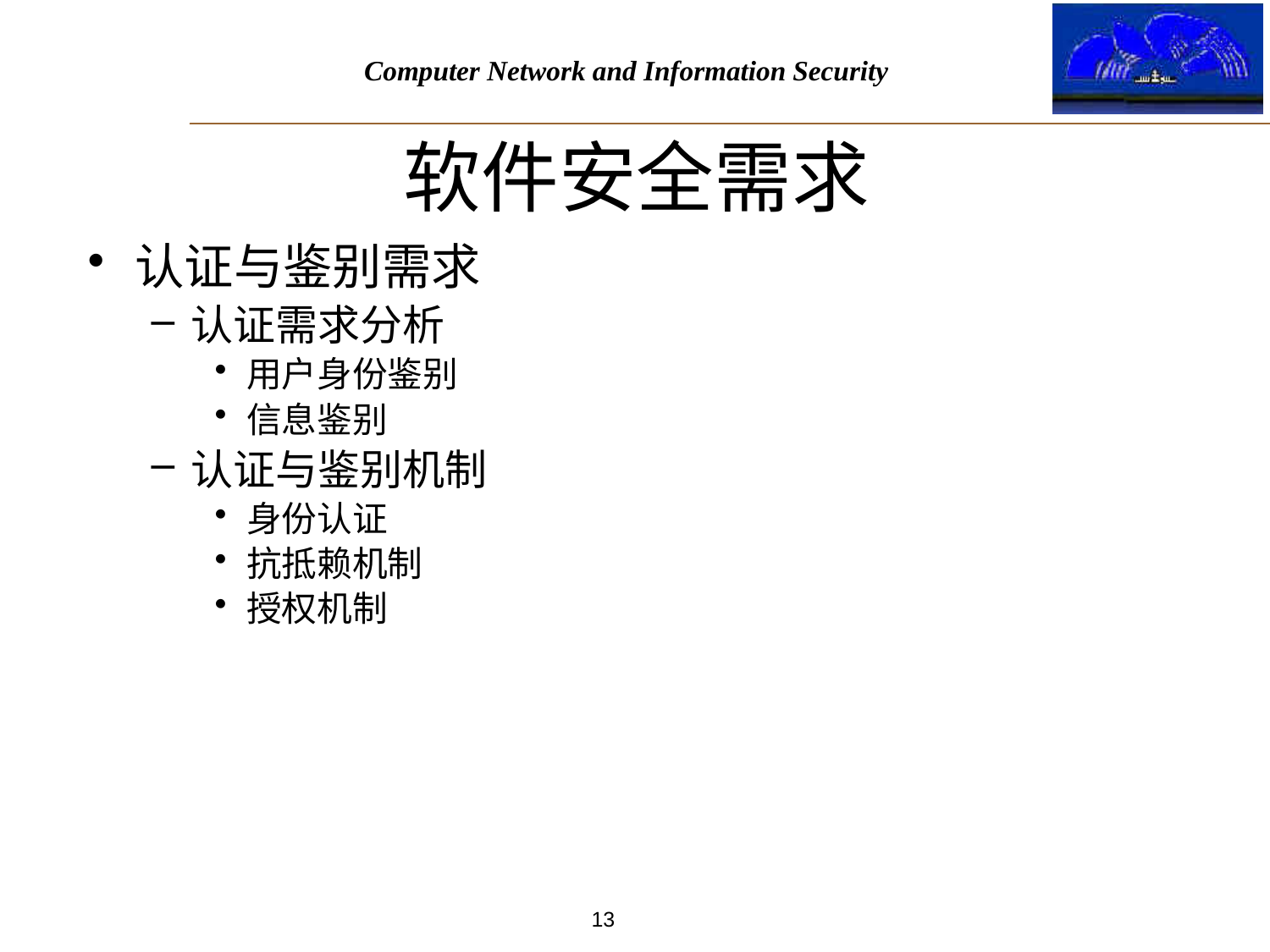

软件安全需求
认证与鉴别需求
认证需求分析
用户身份鉴别
信息鉴别
认证与鉴别机制
身份认证
抗抵赖机制
授权机制

13